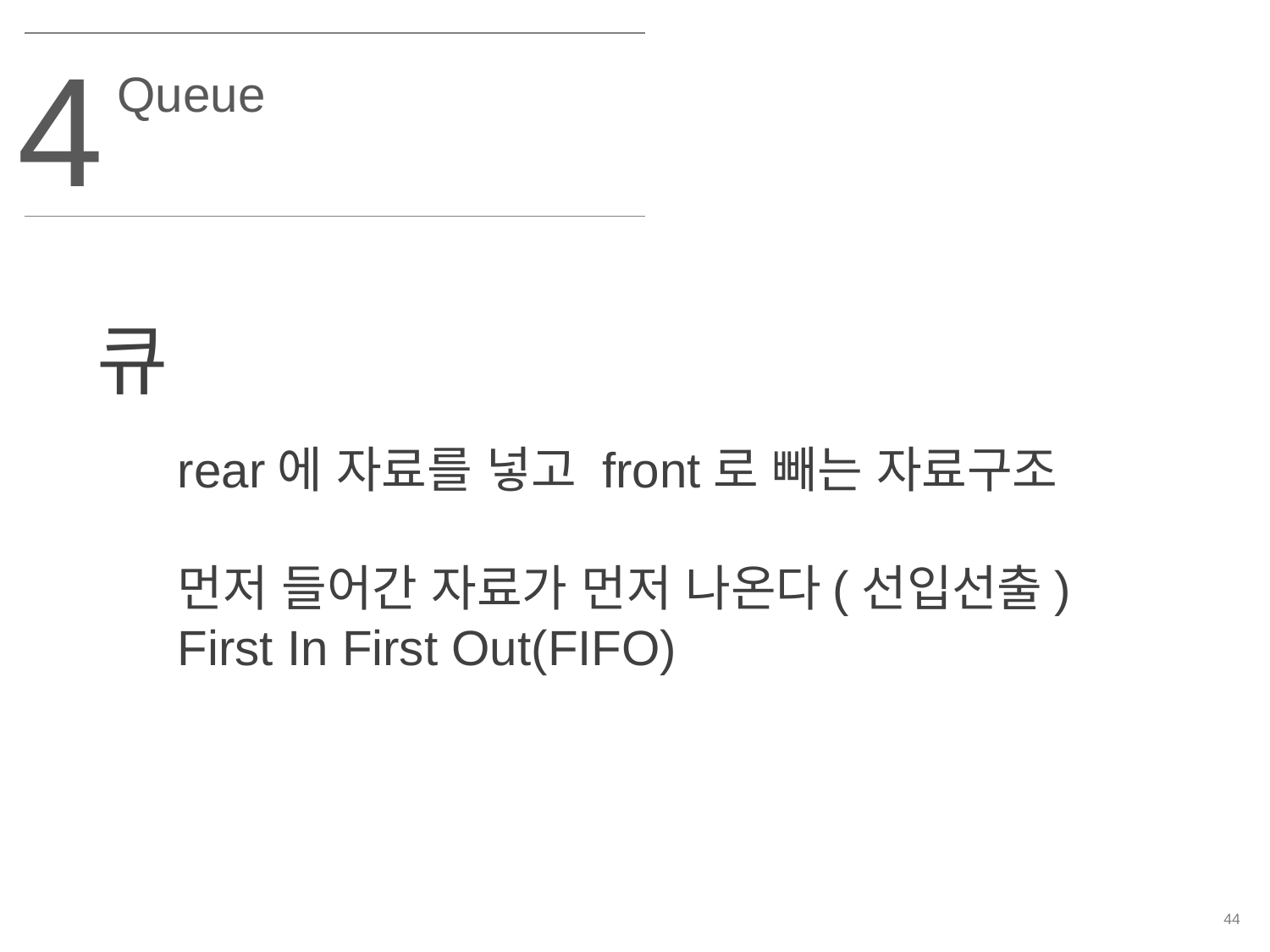

4
Queue
큐
rear에 자료를 넣고 front로 빼는 자료구조

먼저 들어간 자료가 먼저 나온다(선입선출)
First In First Out(FIFO)